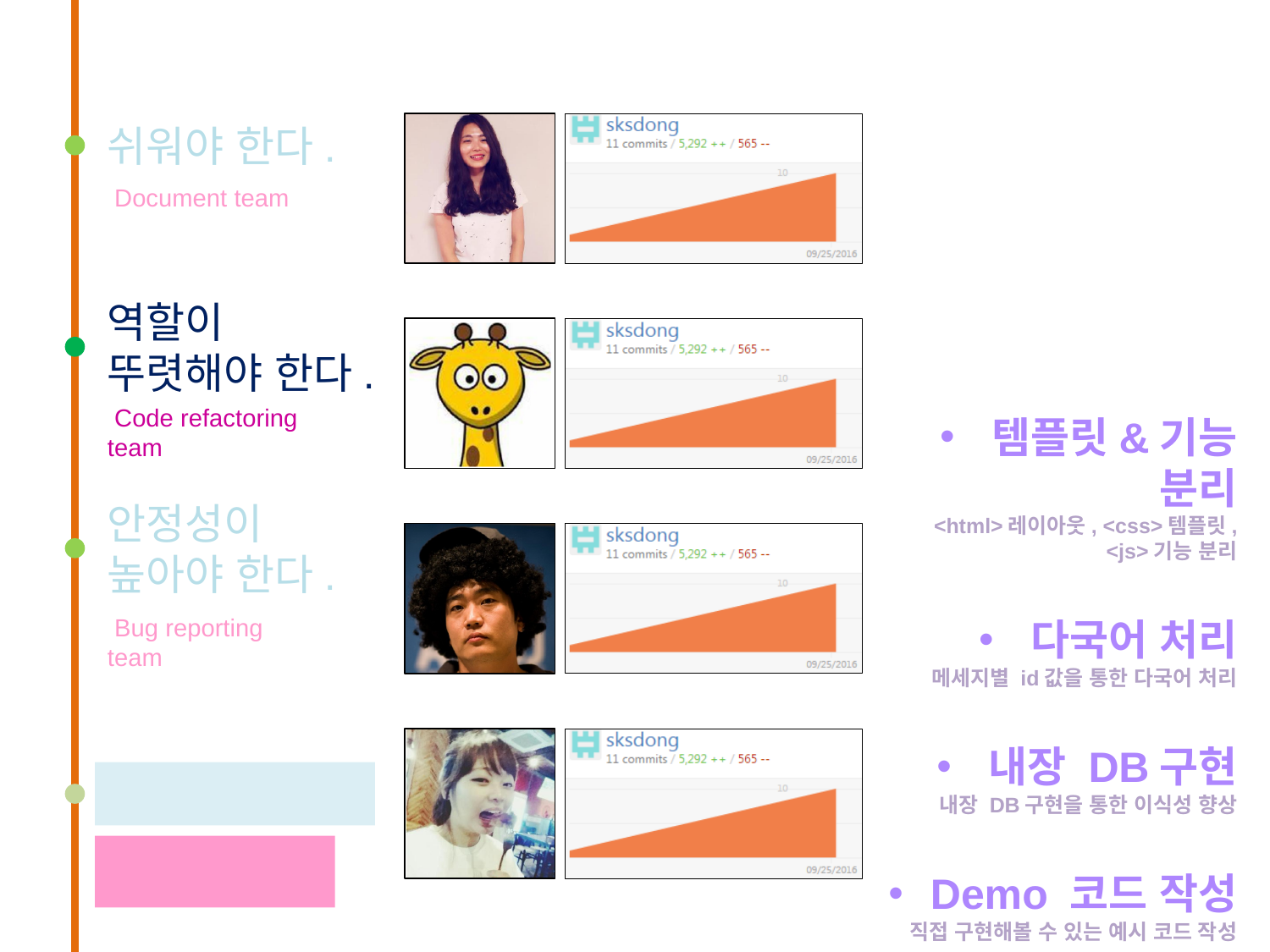

쉬워야 한다.

 Document team
역할이
뚜렷해야 한다.

 Code refactoring team
 템플릿&기능 분리
<html>레이아웃, <css>템플릿, <js>기능 분리

 다국어 처리
메세지별 id값을 통한 다국어 처리

 내장 DB구현
내장 DB구현을 통한 이식성 향상

 Demo 코드 작성
직접 구현해볼 수 있는 예시 코드 작성
안정성이
높아야 한다.

 Bug reporting team

재밌어야한다.

 Bug reporting team